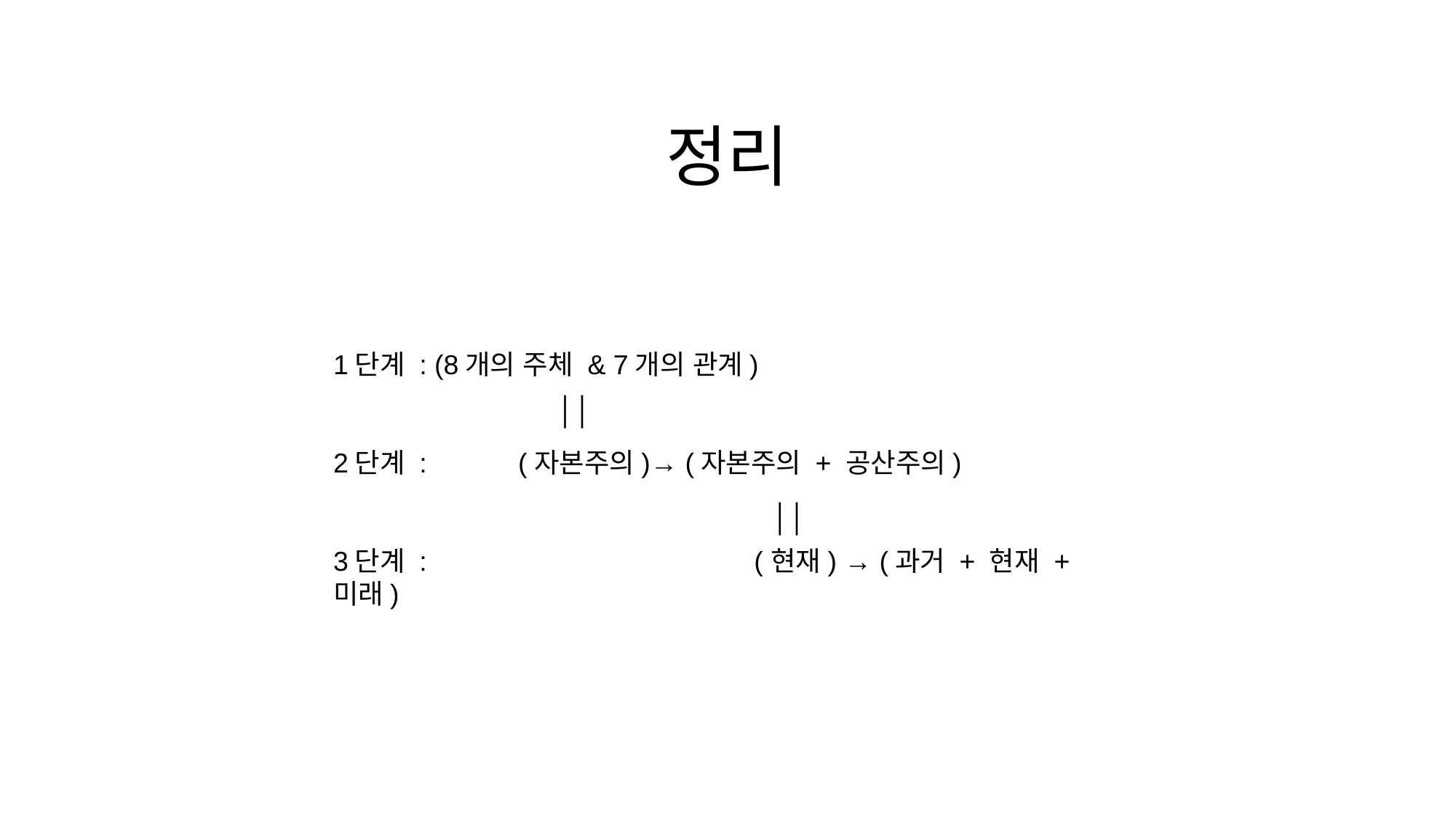

정리
1단계 : (8개의 주체 & 7개의 관계)

2단계 :            (자본주의)→ (자본주의 + 공산주의)

3단계 :                                           (현재) → (과거 + 현재 + 미래)
││
││